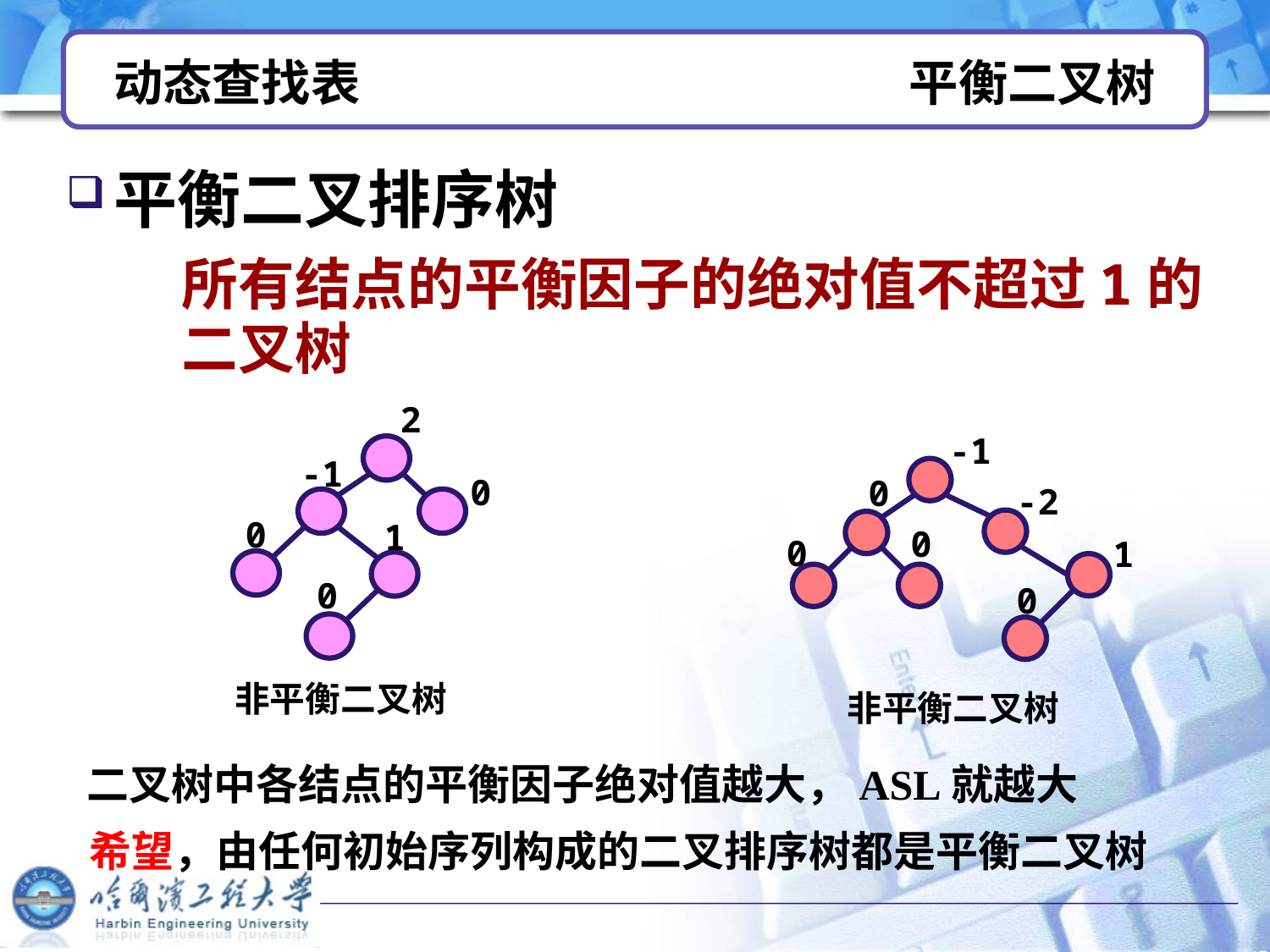

# 动态查找表                                                 平衡二叉树
平衡二叉排序树
所有结点的平衡因子的绝对值不超过1的二叉树
2
-1

-1

0
0
-2
0
1
0
0
1
0
0
非平衡二叉树
非平衡二叉树
二叉树中各结点的平衡因子绝对值越大，ASL就越大
希望，由任何初始序列构成的二叉排序树都是平衡二叉树